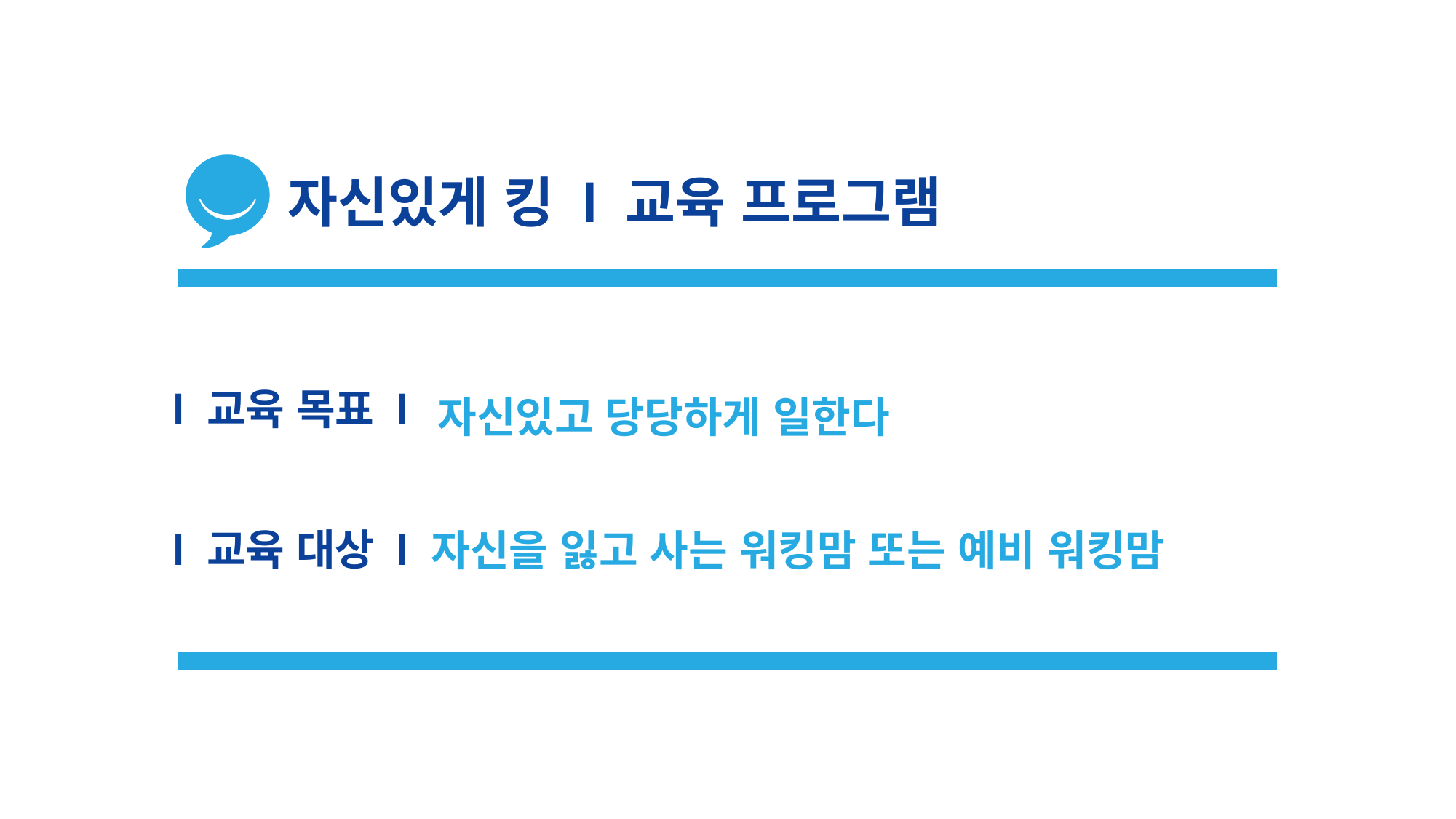

자신있게 킹 l 교육 프로그램
자신있고 당당하게 일한다
l 교육 목표 l
자신을 잃고 사는 워킹맘 또는 예비 워킹맘
l 교육 대상 l